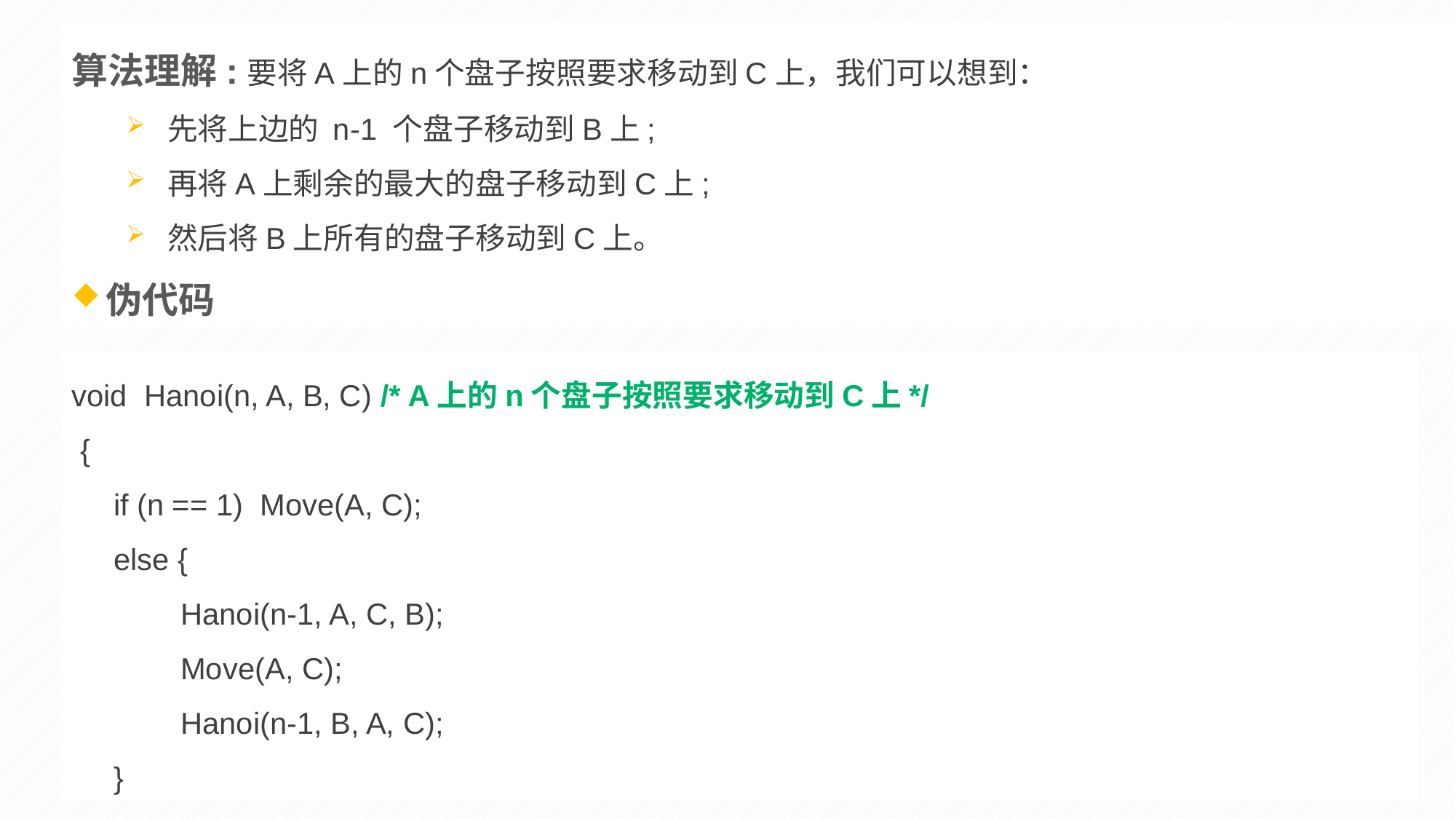

算法理解:要将A上的n个盘子按照要求移动到C上，我们可以想到：
先将上边的 n-1 个盘子移动到B上;
再将A上剩余的最大的盘子移动到C上;
然后将B上所有的盘子移动到C上。
伪代码
void  Hanoi(n, A, B, C) /* A上的n个盘子按照要求移动到C上*/
 {
     if (n == 1)  Move(A, C);
     else {
             Hanoi(n-1, A, C, B);
             Move(A, C);
             Hanoi(n-1, B, A, C);
     }